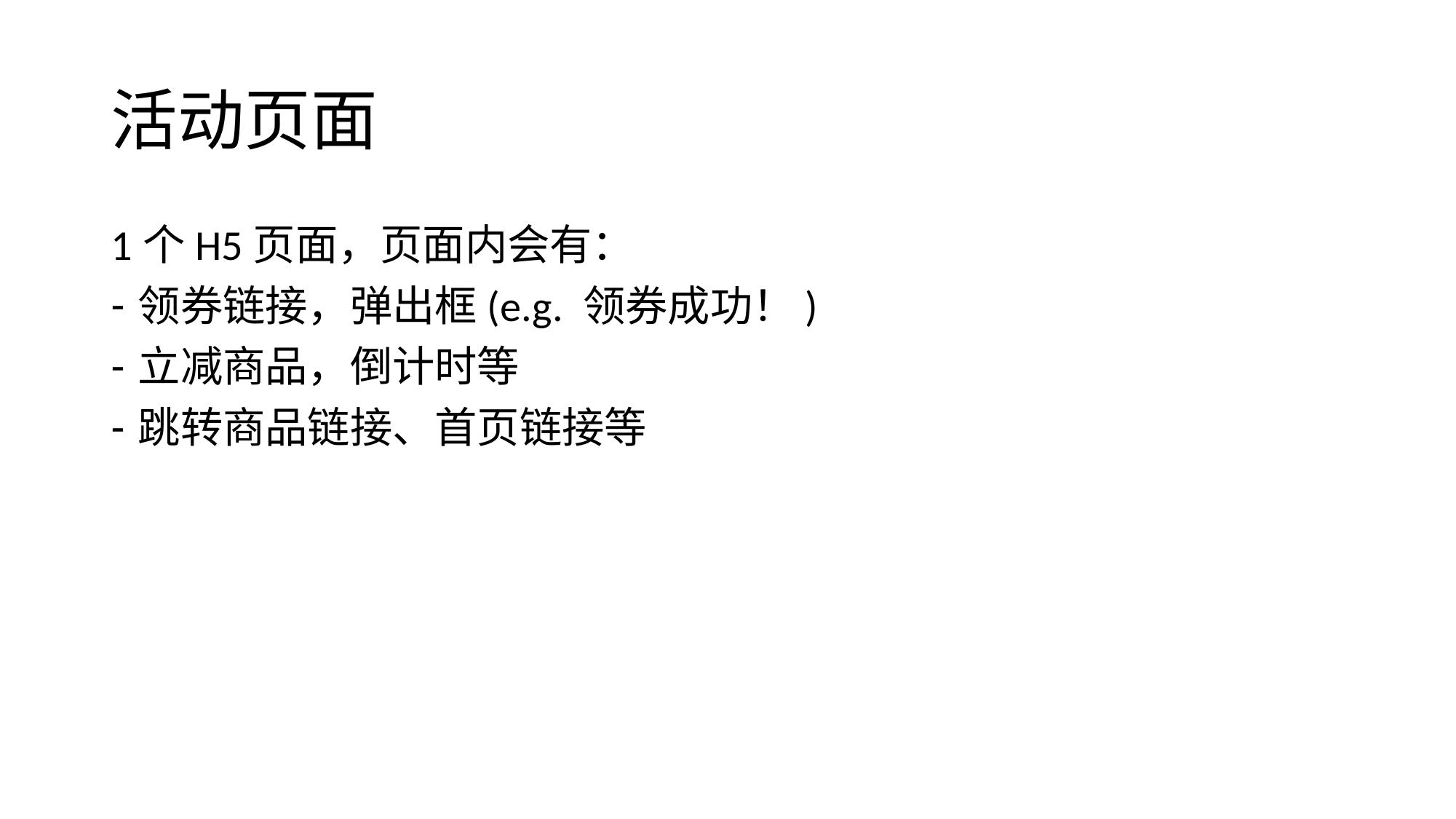

# 活动页面
1个H5页面，页面内会有：
领券链接，弹出框(e.g. 领券成功！)
立减商品，倒计时等
跳转商品链接、首页链接等